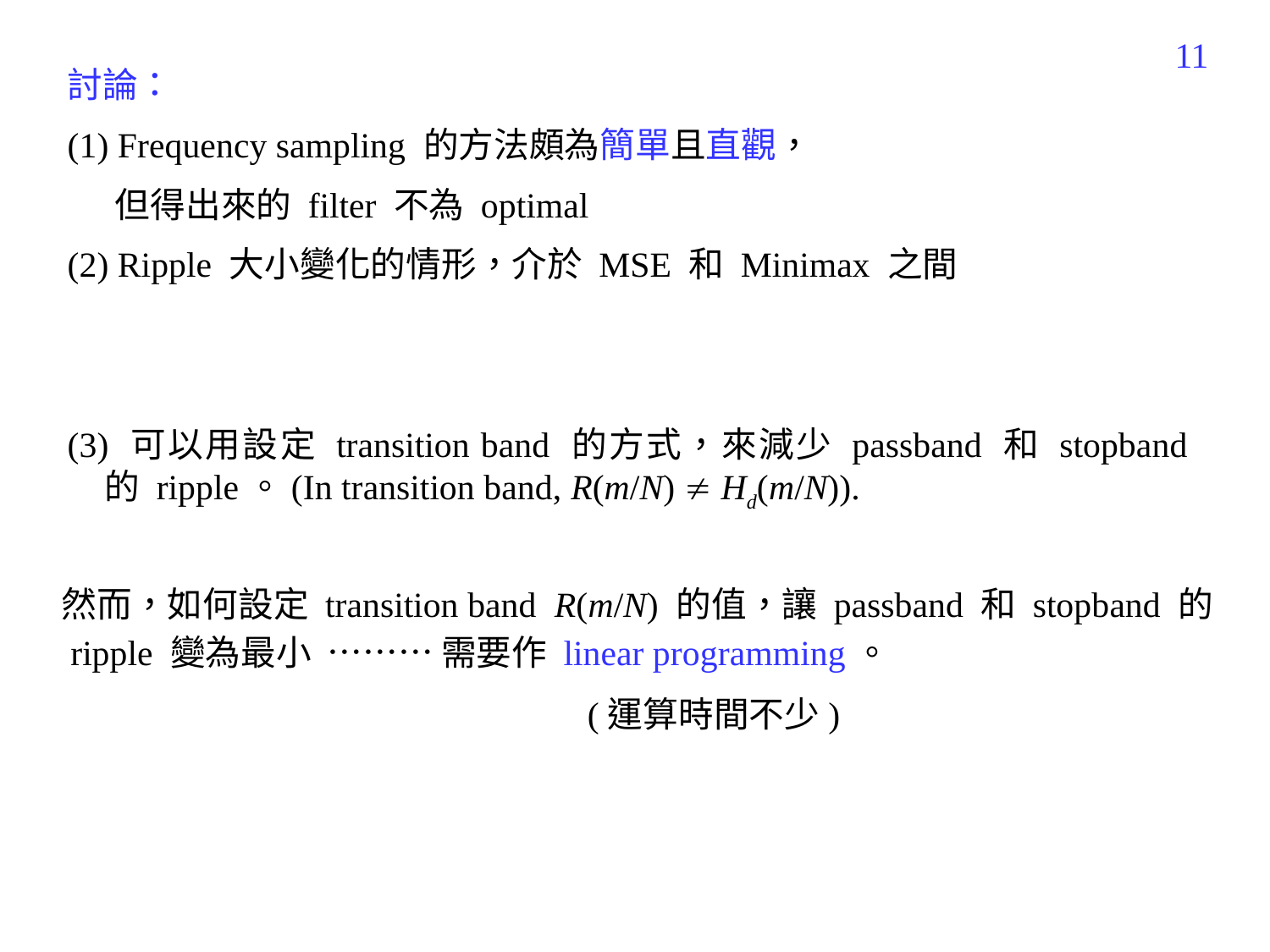

11
討論：
(1) Frequency sampling 的方法頗為簡單且直觀，
     但得出來的 filter 不為 optimal
(2) Ripple 大小變化的情形，介於 MSE 和 Minimax 之間

(3) 可以用設定 transition band 的方式，來減少 passband 和 stopband 的 ripple。(In transition band, R(m/N) ≠ Hd(m/N)).
然而，如何設定 transition band  R(m/N) 的值，讓 passband 和 stopband 的
 ripple 變為最小  ……… 需要作 linear programming。
(運算時間不少)